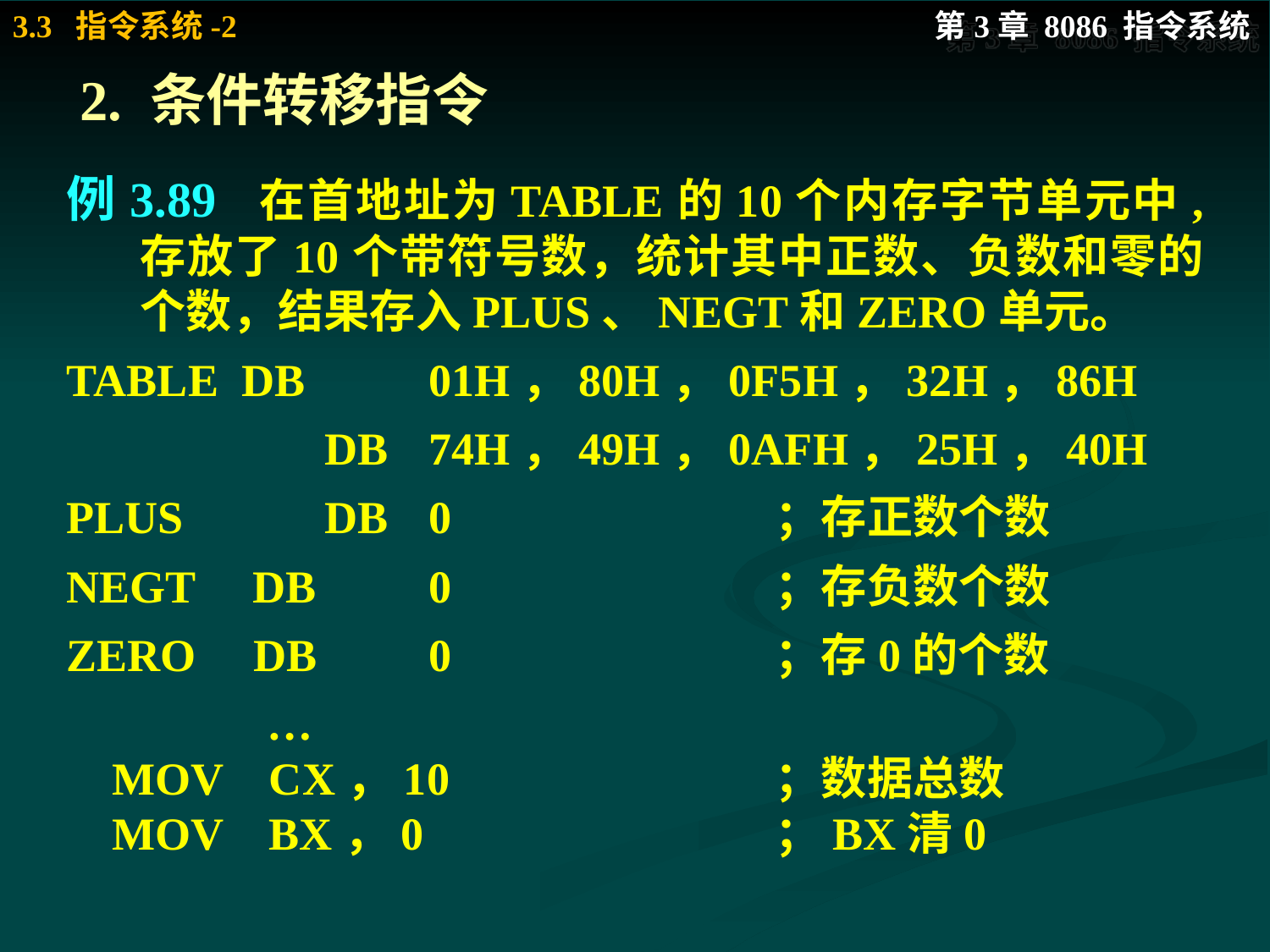

# 2. 条件转移指令
例3.89  在首地址为TABLE的10个内存字节单元中, 存放了10个带符号数，统计其中正数、负数和零的个数，结果存入PLUS、NEGT和ZERO单元。
TABLE  DB	   01H，80H，0F5H，32H，86H
		     DB	   74H，49H，0AFH，25H，40H
PLUS	     DB	   0			；存正数个数
NEGT     DB	   0			；存负数个数
ZERO     DB	   0			；存0的个数
		…
    MOV    CX，10			；数据总数
    MOV    BX，0			；BX清0